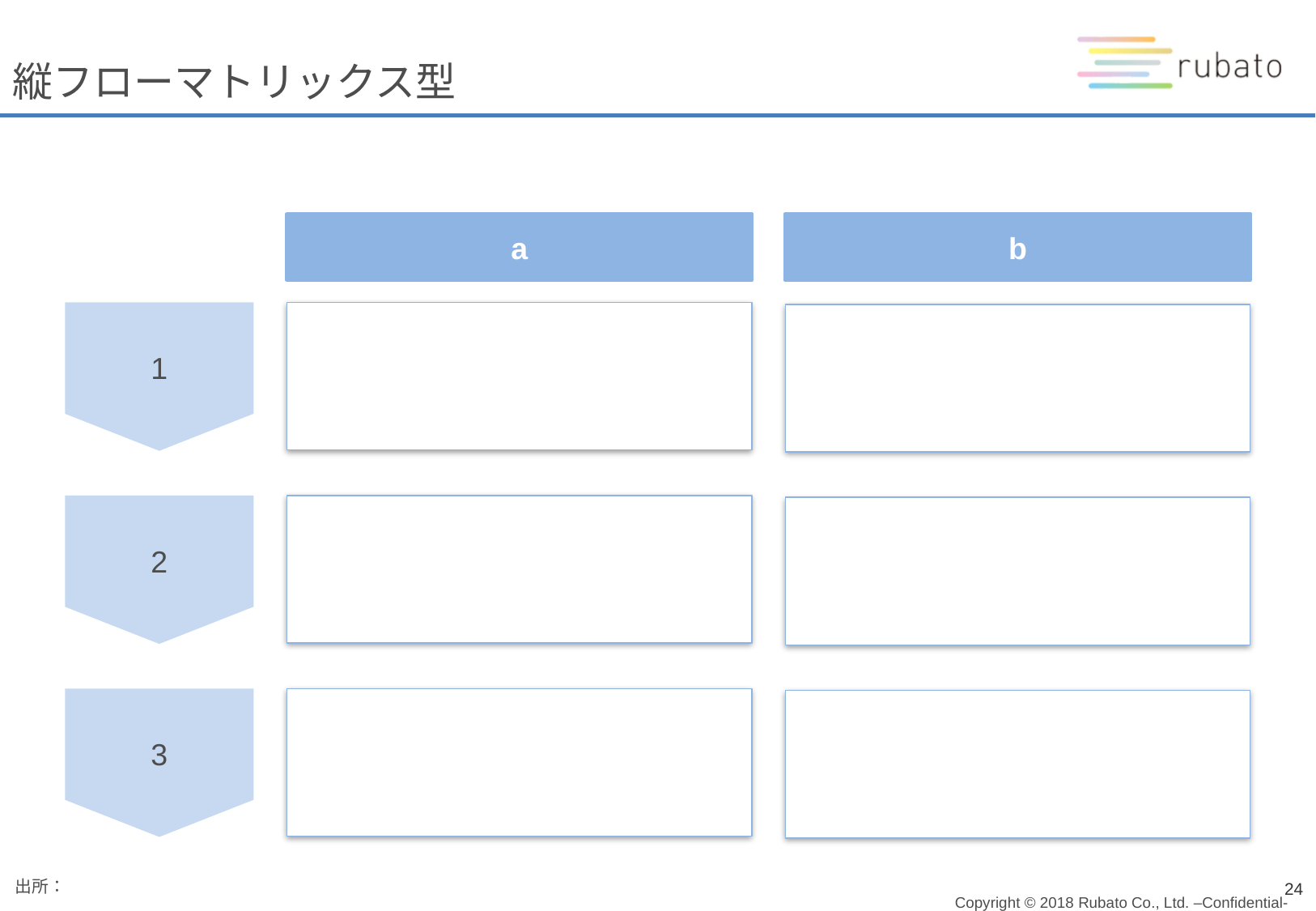

# 縦フローマトリックス型

a
b
1

2

3

出所：
24